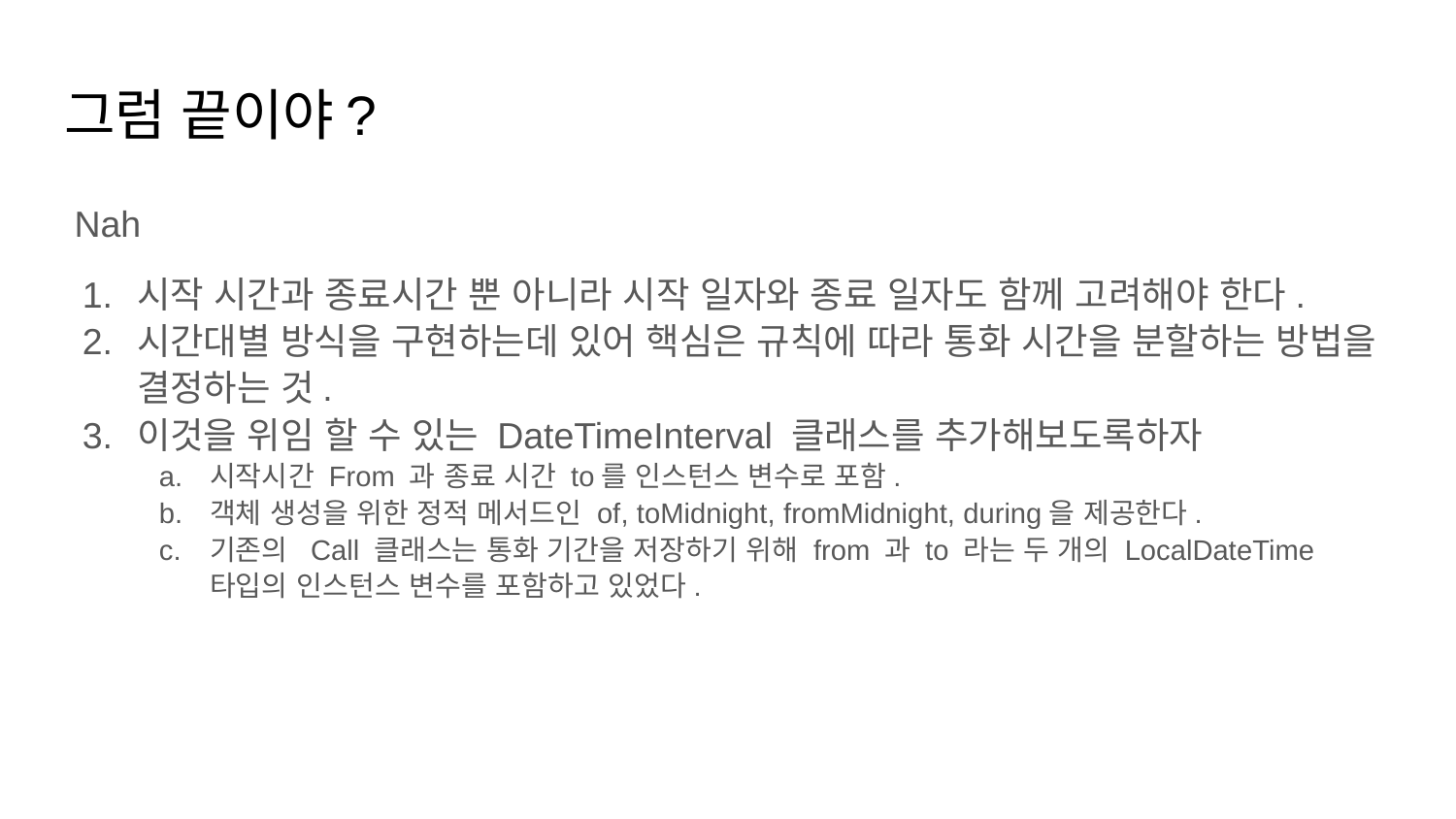

# 그럼 끝이야?
 Nah
시작 시간과 종료시간 뿐 아니라 시작 일자와 종료 일자도 함께 고려해야 한다.
시간대별 방식을 구현하는데 있어 핵심은 규칙에 따라 통화 시간을 분할하는 방법을 결정하는 것.
이것을 위임 할 수 있는 DateTimeInterval 클래스를 추가해보도록하자
시작시간 From 과 종료 시간 to를 인스턴스 변수로 포함.
객체 생성을 위한 정적 메서드인 of, toMidnight, fromMidnight, during을 제공한다.
기존의  Call 클래스는 통화 기간을 저장하기 위해 from 과 to 라는 두 개의 LocalDateTime 타입의 인스턴스 변수를 포함하고 있었다.